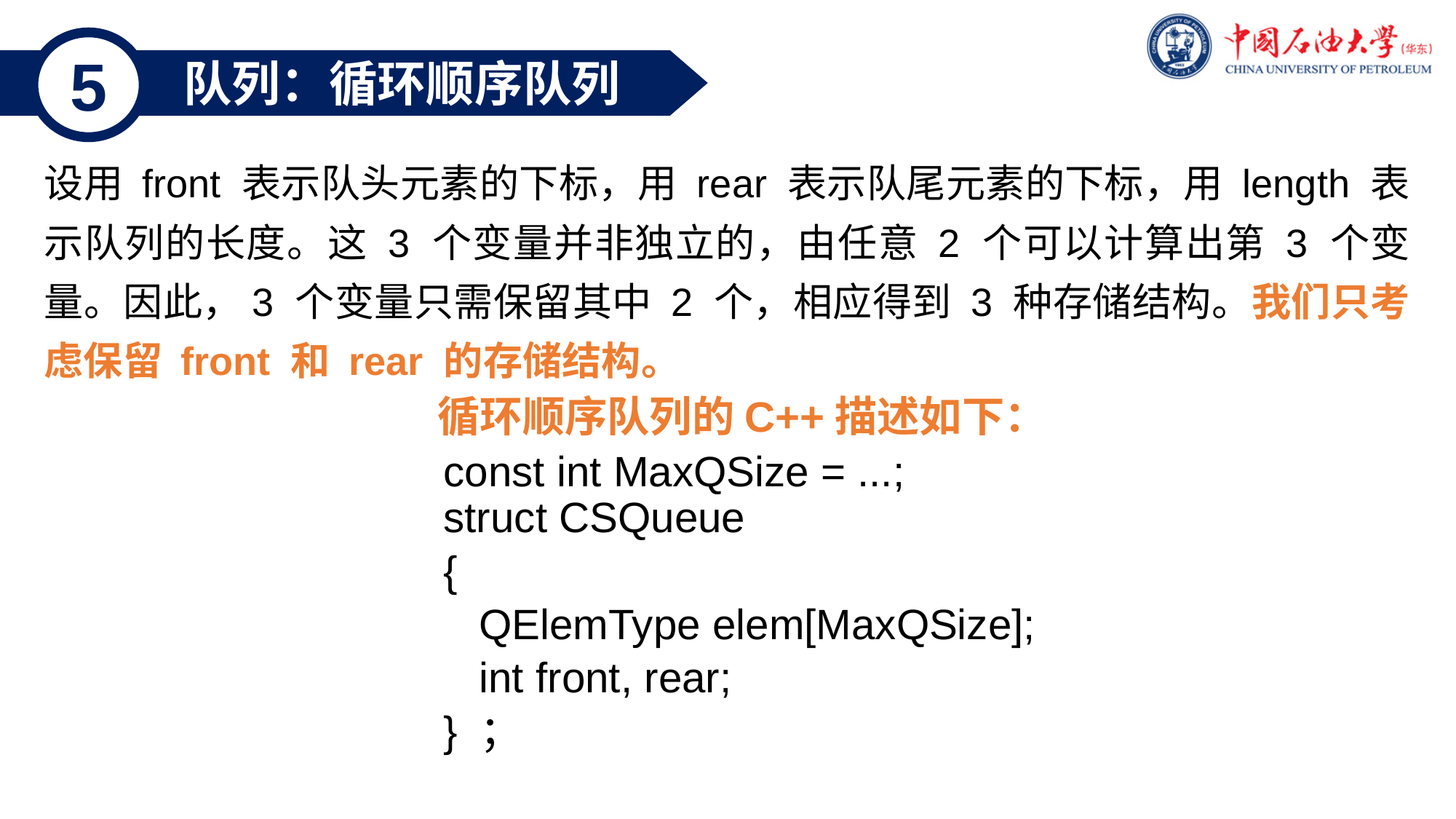

5
队列：循环顺序队列
栈：链栈
设用 front 表示队头元素的下标，用 rear 表示队尾元素的下标，用 length 表示队列的长度。这 3 个变量并非独立的，由任意 2 个可以计算出第 3 个变量。因此，3 个变量只需保留其中 2 个，相应得到 3 种存储结构。我们只考虑保留 front 和 rear 的存储结构。
    循环顺序队列的C++描述如下：
const int MaxQSize = ...;
struct CSQueue
{
   QElemType elem[MaxQSize];
   int front, rear;
} ；